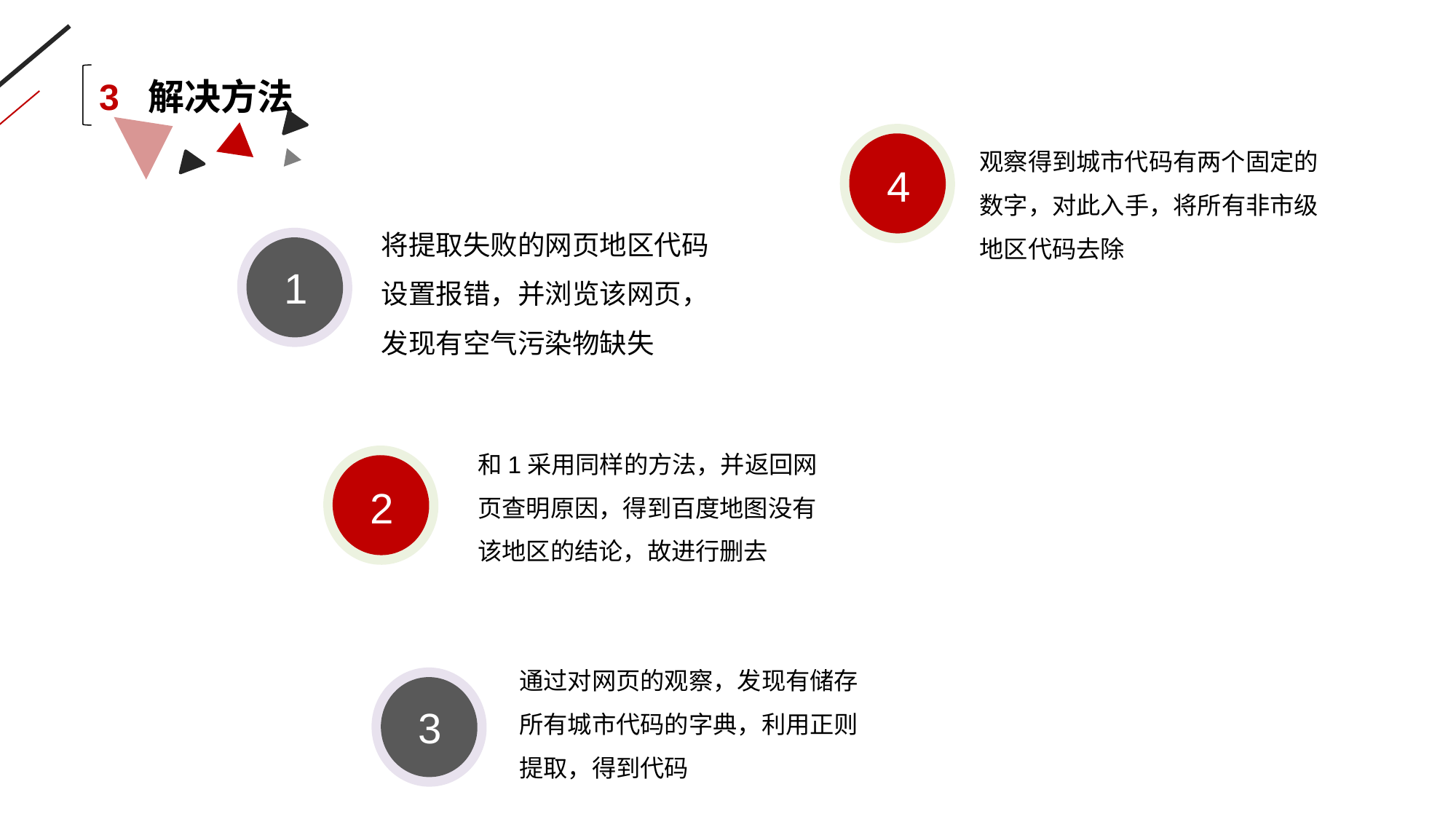

3  解决方法

观察得到城市代码有两个固定的数字，对此入手，将所有非市级地区代码去除

4

将提取失败的网页地区代码设置报错，并浏览该网页，发现有空气污染物缺失

1
和1采用同样的方法，并返回网页查明原因，得到百度地图没有该地区的结论，故进行删去

2
通过对网页的观察，发现有储存所有城市代码的字典，利用正则提取，得到代码

3